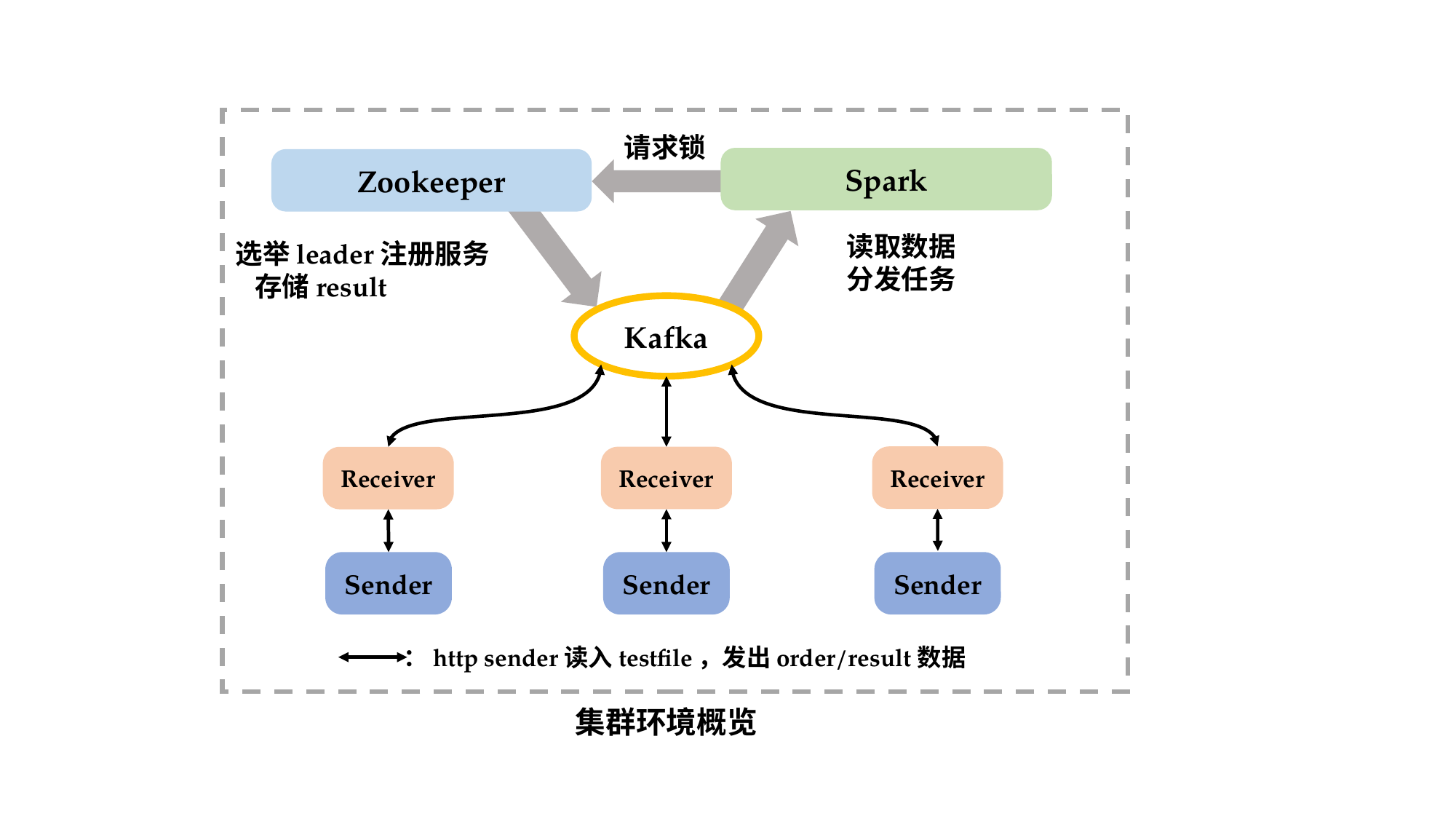

请求锁

Spark
Zookeeper

读取数据
分发任务
选举leader注册服务
存储result
Kafka
Receiver
Receiver
Receiver
Sender
Sender
Sender
：http sender读入testfile，发出order/result数据
集群环境概览